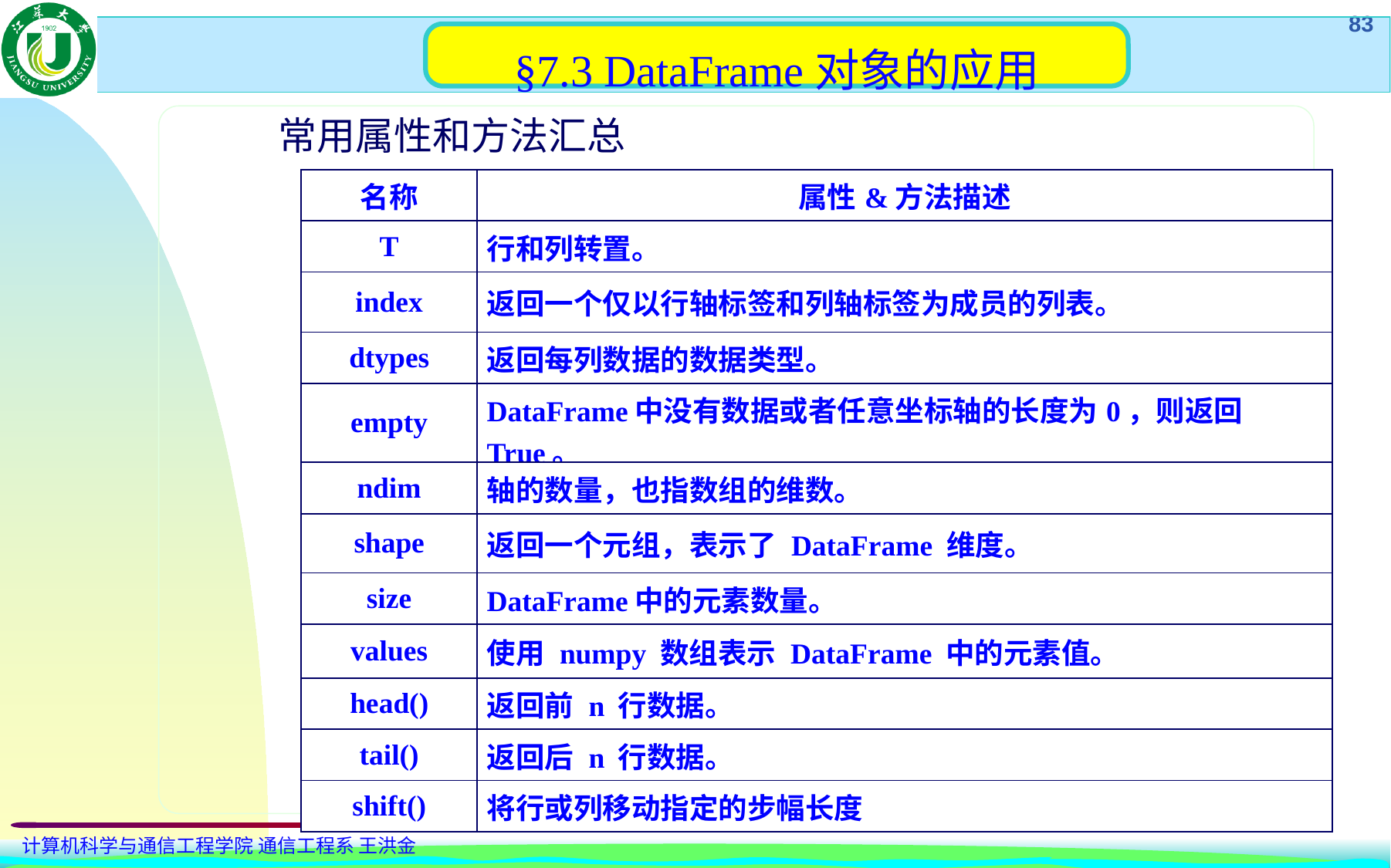

§7.3 DataFrame对象的应用
常用属性和方法汇总
| 名称 | 属性&方法描述 |
| --- | --- |
| T | 行和列转置。 |
| index | 返回一个仅以行轴标签和列轴标签为成员的列表。 |
| dtypes | 返回每列数据的数据类型。 |
| empty | DataFrame中没有数据或者任意坐标轴的长度为0，则返回True。 |
| ndim | 轴的数量，也指数组的维数。 |
| shape | 返回一个元组，表示了 DataFrame 维度。 |
| size | DataFrame中的元素数量。 |
| values | 使用 numpy 数组表示 DataFrame 中的元素值。 |
| head() | 返回前 n 行数据。 |
| tail() | 返回后 n 行数据。 |
| shift() | 将行或列移动指定的步幅长度 |